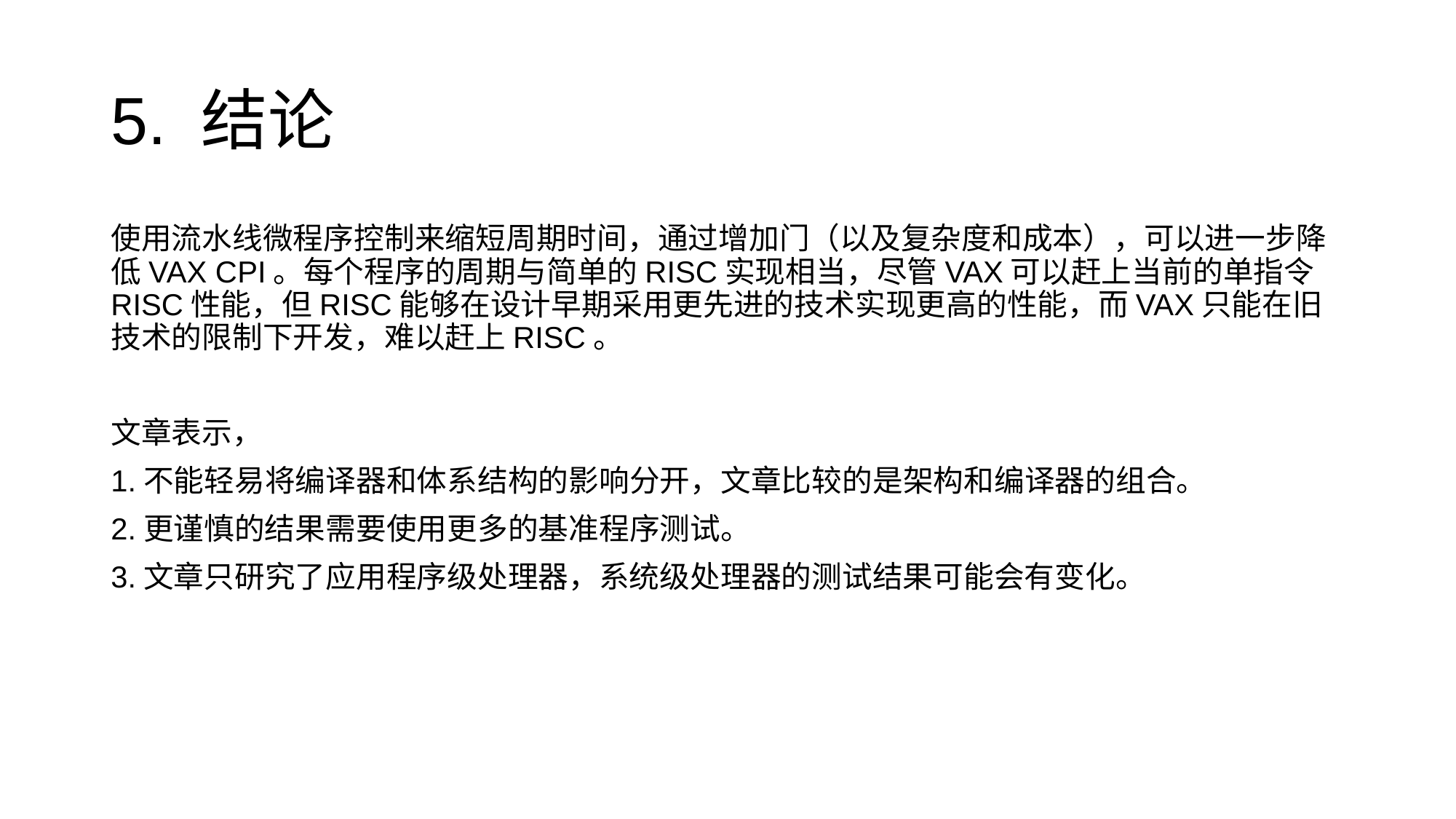

# 5. 结论
使用流水线微程序控制来缩短周期时间，通过增加门（以及复杂度和成本），可以进一步降低VAX CPI。每个程序的周期与简单的RISC实现相当，尽管VAX可以赶上当前的单指令RISC性能，但RISC能够在设计早期采用更先进的技术实现更高的性能，而VAX只能在旧技术的限制下开发，难以赶上RISC。

文章表示，
1.不能轻易将编译器和体系结构的影响分开，文章比较的是架构和编译器的组合。
2.更谨慎的结果需要使用更多的基准程序测试。
3.文章只研究了应用程序级处理器，系统级处理器的测试结果可能会有变化。